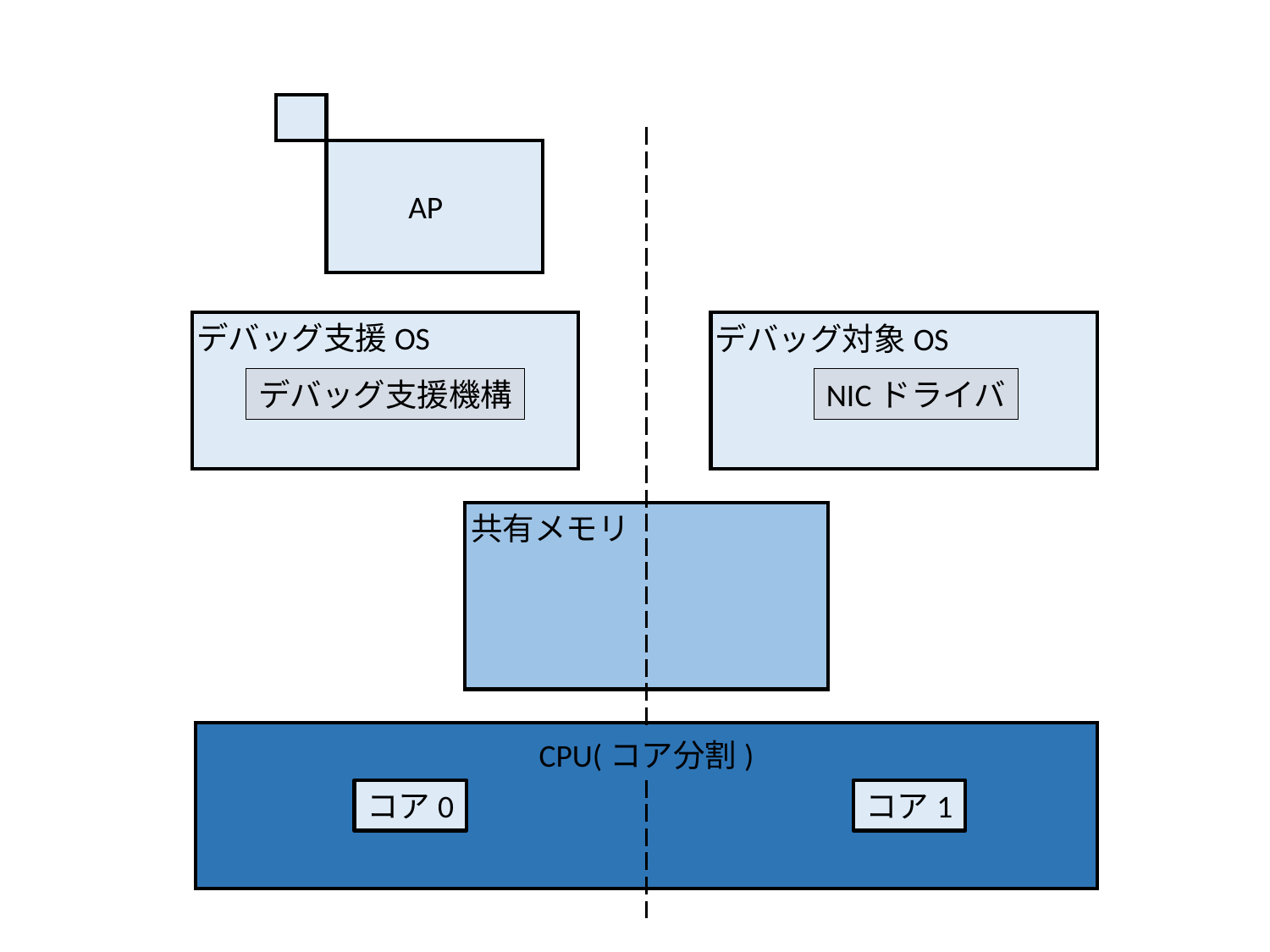

AP

デバッグ支援OS

デバッグ対象OS
デバッグ支援機構
NICドライバ

共有メモリ

CPU(コア分割)
コア0
コア1